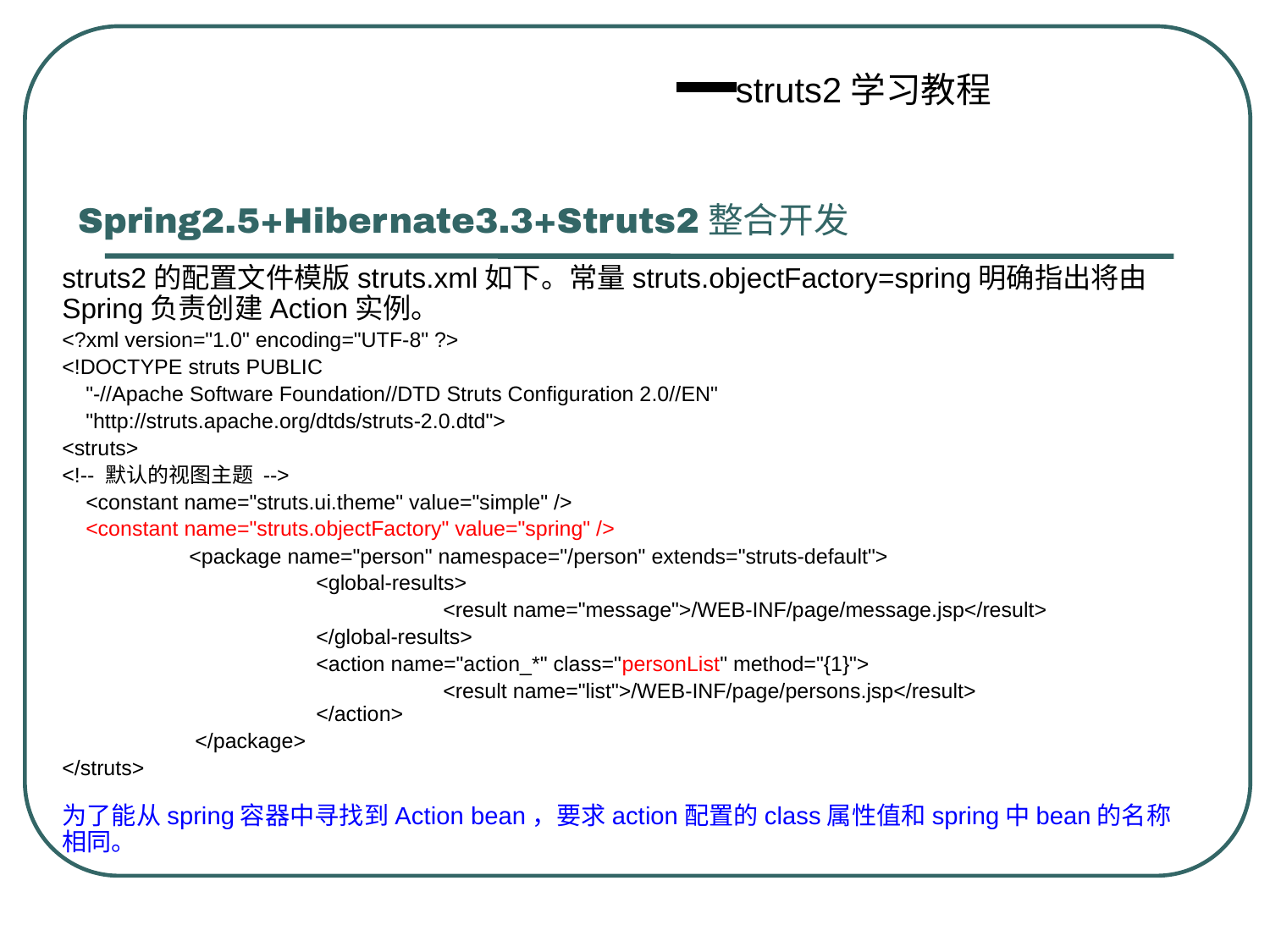

Spring2.5+Hibernate3.3+Struts2整合开发
struts2的配置文件模版struts.xml如下。常量struts.objectFactory=spring明确指出将由Spring负责创建Action实例。
<?xml version="1.0" encoding="UTF-8" ?>
<!DOCTYPE struts PUBLIC
    "-//Apache Software Foundation//DTD Struts Configuration 2.0//EN"
    "http://struts.apache.org/dtds/struts-2.0.dtd">
<struts>
<!-- 默认的视图主题 -->
    <constant name="struts.ui.theme" value="simple" />
    <constant name="struts.objectFactory" value="spring" />
 	<package name="person" namespace="/person" extends="struts-default">
 		<global-results>
 			<result name="message">/WEB-INF/page/message.jsp</result>
 		</global-results>
		<action name="action_*" class="personList" method="{1}">
			<result name="list">/WEB-INF/page/persons.jsp</result>			</action>
   	 </package>
</struts>

为了能从spring容器中寻找到Action bean，要求action配置的class属性值和spring中bean的名称相同。